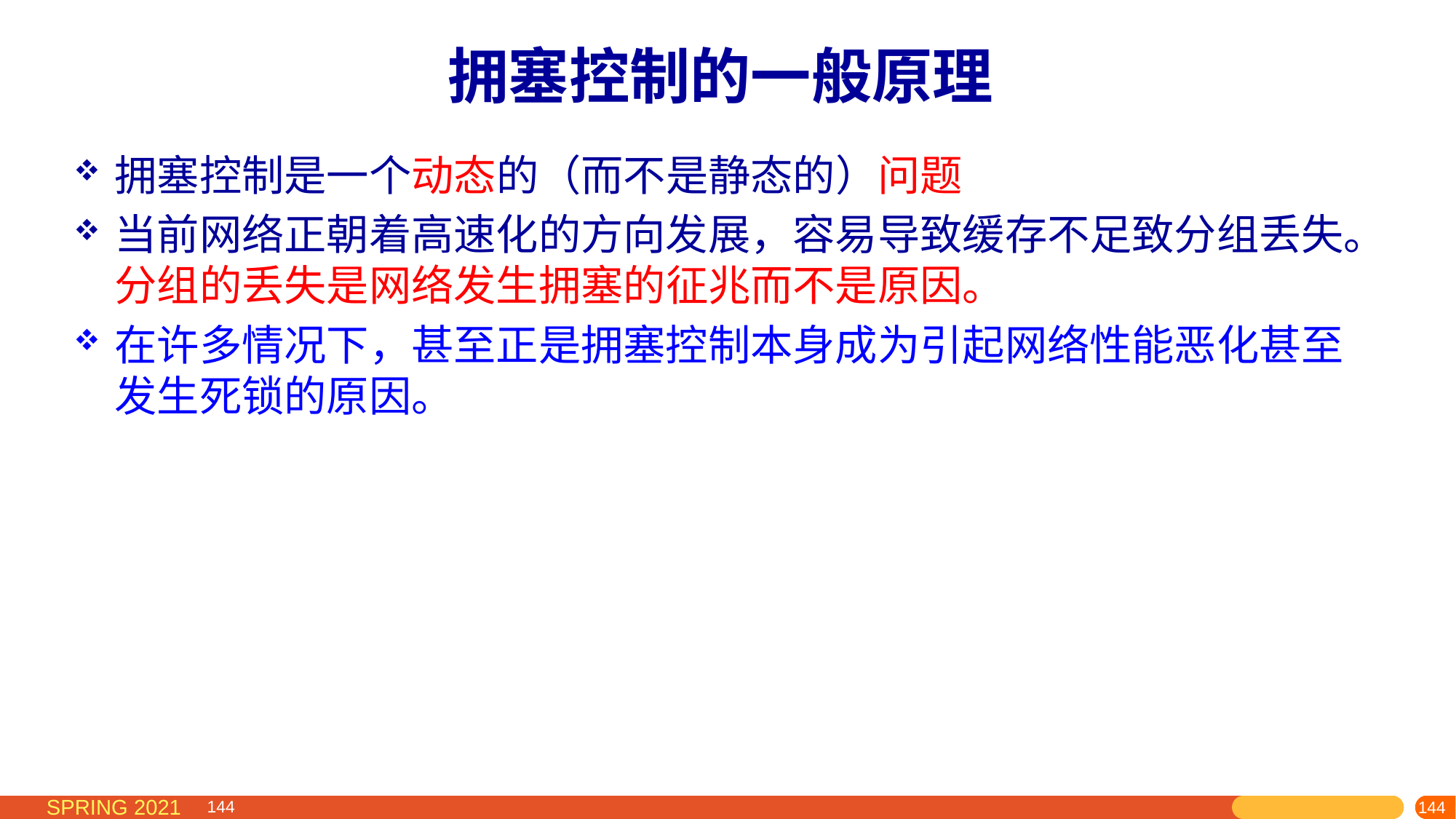

# 拥塞控制的一般原理
拥塞控制是一个动态的（而不是静态的）问题
当前网络正朝着高速化的方向发展，容易导致缓存不足致分组丢失。分组的丢失是网络发生拥塞的征兆而不是原因。
在许多情况下，甚至正是拥塞控制本身成为引起网络性能恶化甚至发生死锁的原因。